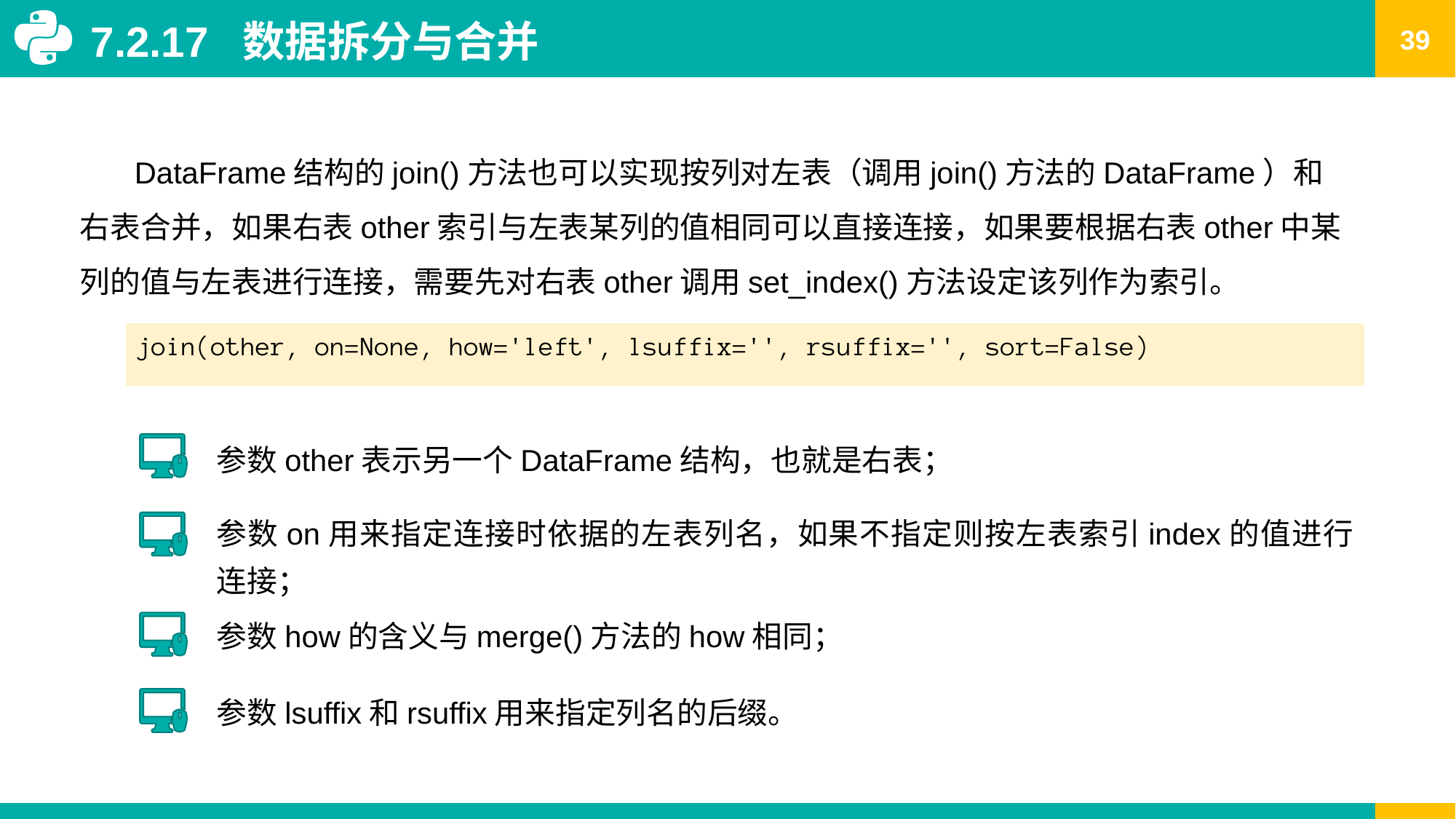

7.2.17  数据拆分与合并
DataFrame结构的join()方法也可以实现按列对左表（调用join()方法的DataFrame）和右表合并，如果右表other索引与左表某列的值相同可以直接连接，如果要根据右表other中某列的值与左表进行连接，需要先对右表other调用set_index()方法设定该列作为索引。
join(other, on=None, how='left', lsuffix='', rsuffix='', sort=False)
参数other表示另一个DataFrame结构，也就是右表；

参数on用来指定连接时依据的左表列名，如果不指定则按左表索引index的值进行连接；

参数how的含义与merge()方法的how相同；

参数lsuffix和rsuffix用来指定列名的后缀。